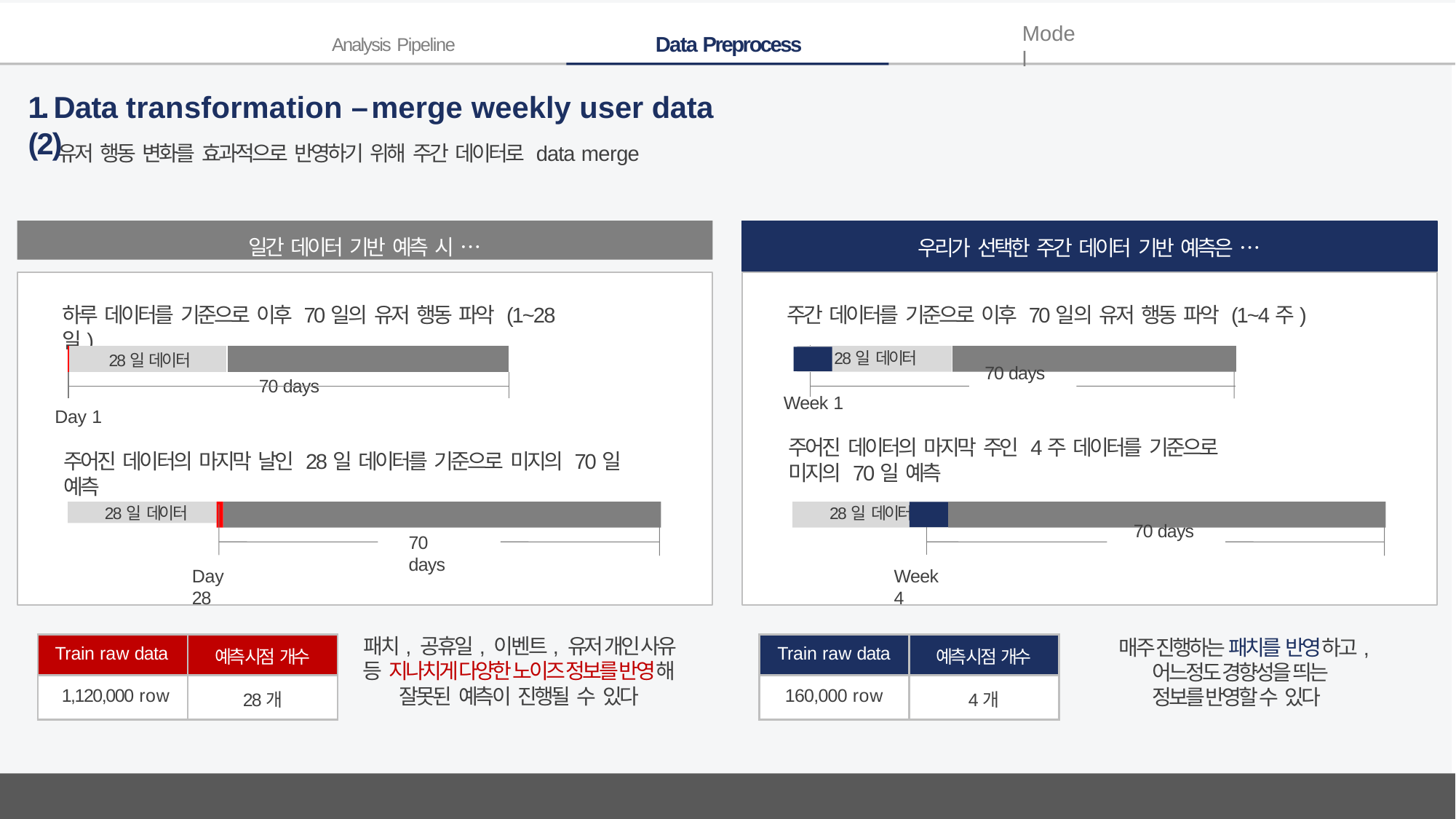

Analysis Pipeline	Data Preprocess
Model

# 1. Data transformation – merge weekly user data (2)
유저 행동 변화를 효과적으로 반영하기 위해 주간 데이터로 data merge

우리가 선택한 주간 데이터 기반 예측은 …
일간 데이터 기반 예측 시 …

하루 데이터를 기준으로 이후 70일의 유저 행동 파악 (1~28일)
주간 데이터를 기준으로 이후 70일의 유저 행동 파악 (1~4주)

70 days
Week 1

주어진 데이터의 마지막 주인 4주 데이터를 기준으로 미지의 70일 예측

70 days
| 28일 데이터 |  |  |
| --- | --- | --- |
|  |  |  |
| 70 days |  |  |

28일 데이터

Day 1

주어진 데이터의 마지막 날인 28일 데이터를 기준으로 미지의 70일 예측
28일 데이터

28일 데이터

70 days
Day 28
Week 4
패치, 공휴일, 이벤트, 유저 개인 사유 등  지나치게 다양한 노이즈 정보를 반영해  잘못된 예측이 진행될 수 있다
매주 진행하는 패치를 반영하고,  어느정도 경향성을 띄는  정보를 반영할 수 있다
| Train raw data | 예측 시점 개수 |
| --- | --- |
| 1,120,000 row | 28개 |
| Train raw data | 예측 시점 개수 |
| --- | --- |
| 160,000 row | 4개 |